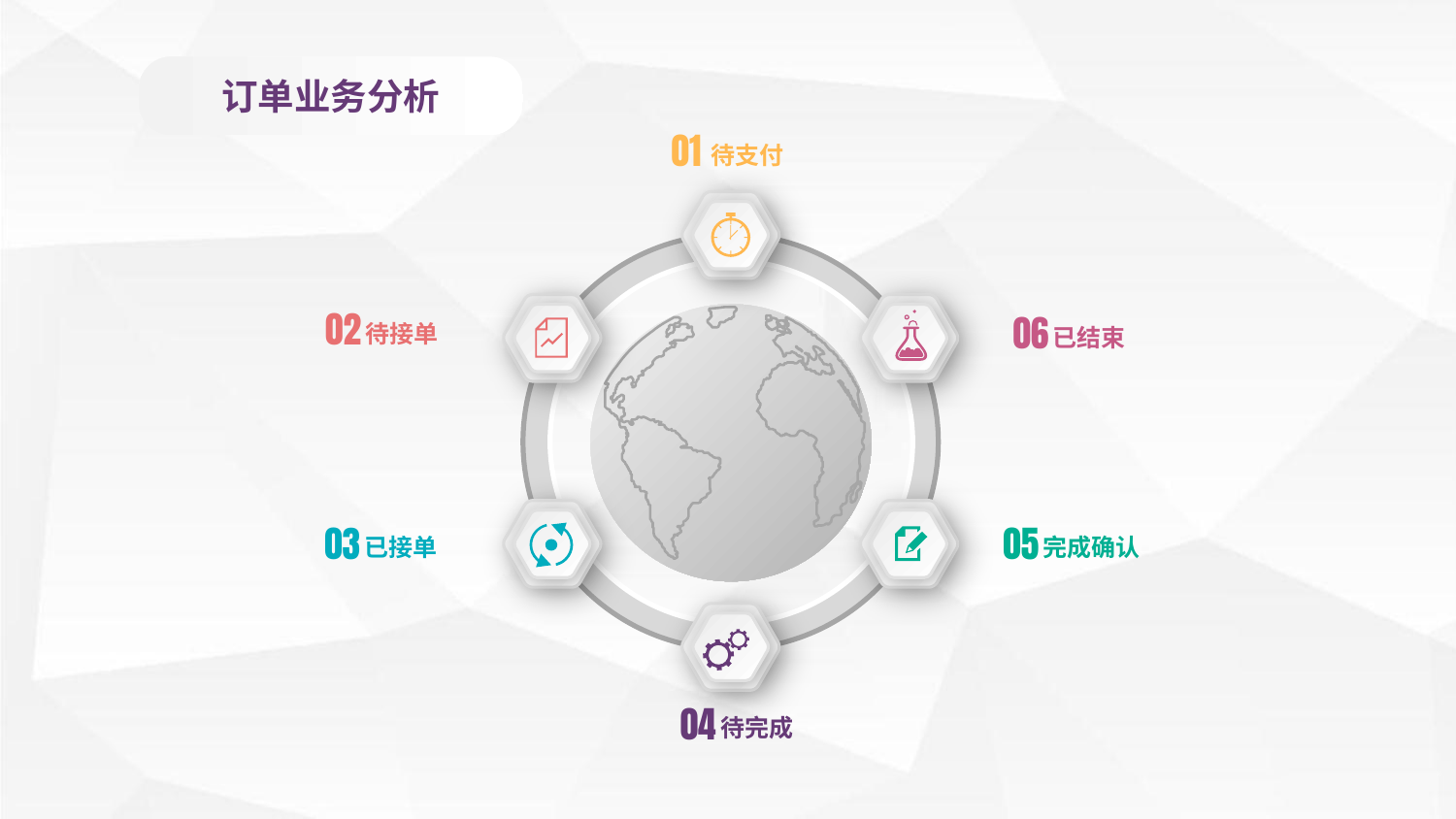

订单业务分析
01
待支付

02
待接单

06
已结束

03
已接单
05
完成确认

04
待完成